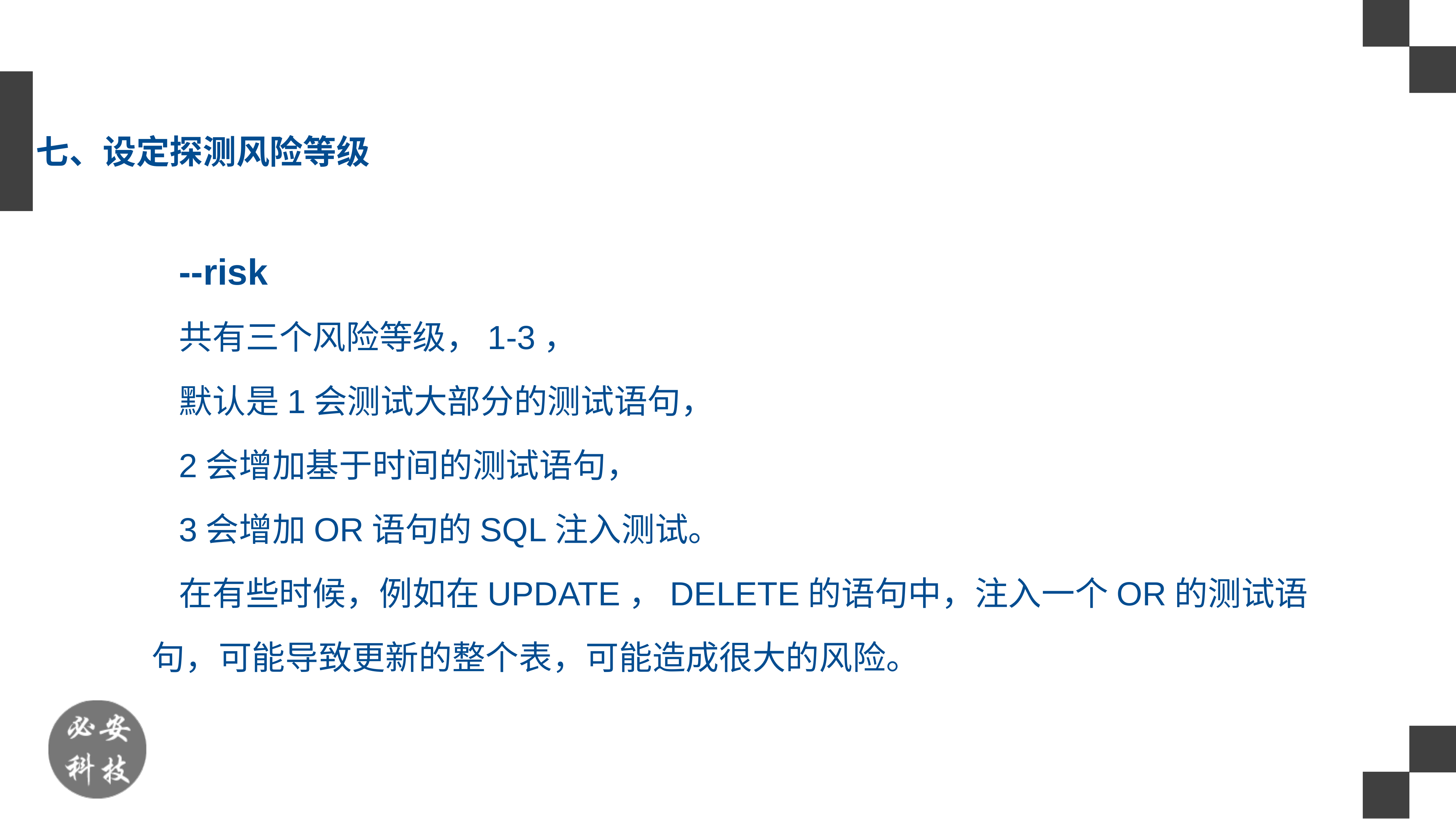

七、设定探测风险等级
--risk
共有三个风险等级，1-3，
默认是1会测试大部分的测试语句，
2会增加基于时间的测试语句，
3会增加OR语句的SQL注入测试。
在有些时候，例如在UPDATE，DELETE的语句中，注入一个OR的测试语句，可能导致更新的整个表，可能造成很大的风险。